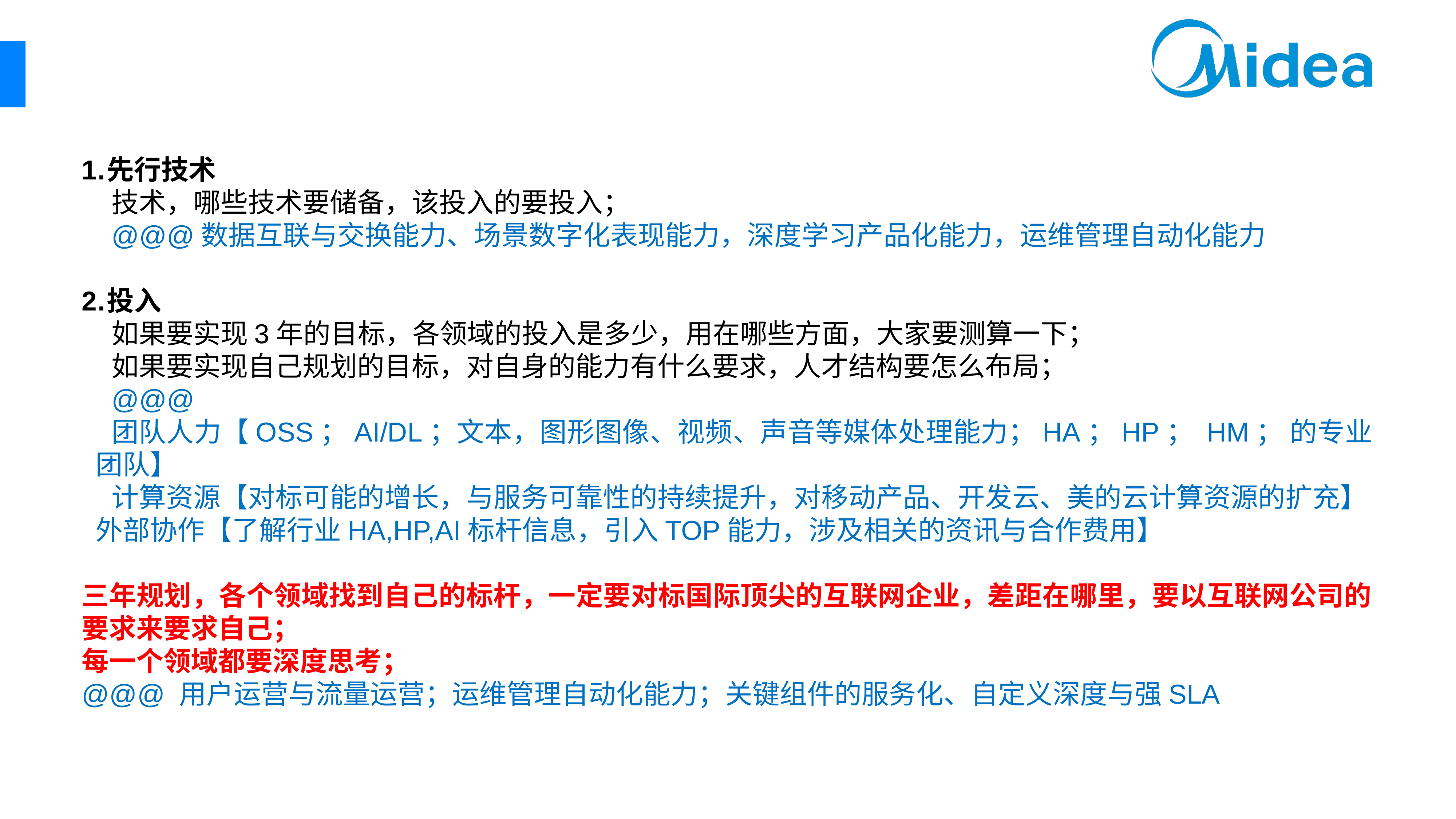

先行技术
技术，哪些技术要储备，该投入的要投入；
@@@数据互联与交换能力、场景数字化表现能力，深度学习产品化能力，运维管理自动化能力

投入
如果要实现3年的目标，各领域的投入是多少，用在哪些方面，大家要测算一下；
如果要实现自己规划的目标，对自身的能力有什么要求，人才结构要怎么布局；
@@@
团队人力【OSS；AI/DL；文本，图形图像、视频、声音等媒体处理能力；HA；HP； HM； 的专业团队】
计算资源【对标可能的增长，与服务可靠性的持续提升，对移动产品、开发云、美的云计算资源的扩充】
外部协作【了解行业HA,HP,AI标杆信息，引入TOP能力，涉及相关的资讯与合作费用】

三年规划，各个领域找到自己的标杆，一定要对标国际顶尖的互联网企业，差距在哪里，要以互联网公司的要求来要求自己；
每一个领域都要深度思考；
@@@ 用户运营与流量运营；运维管理自动化能力；关键组件的服务化、自定义深度与强SLA